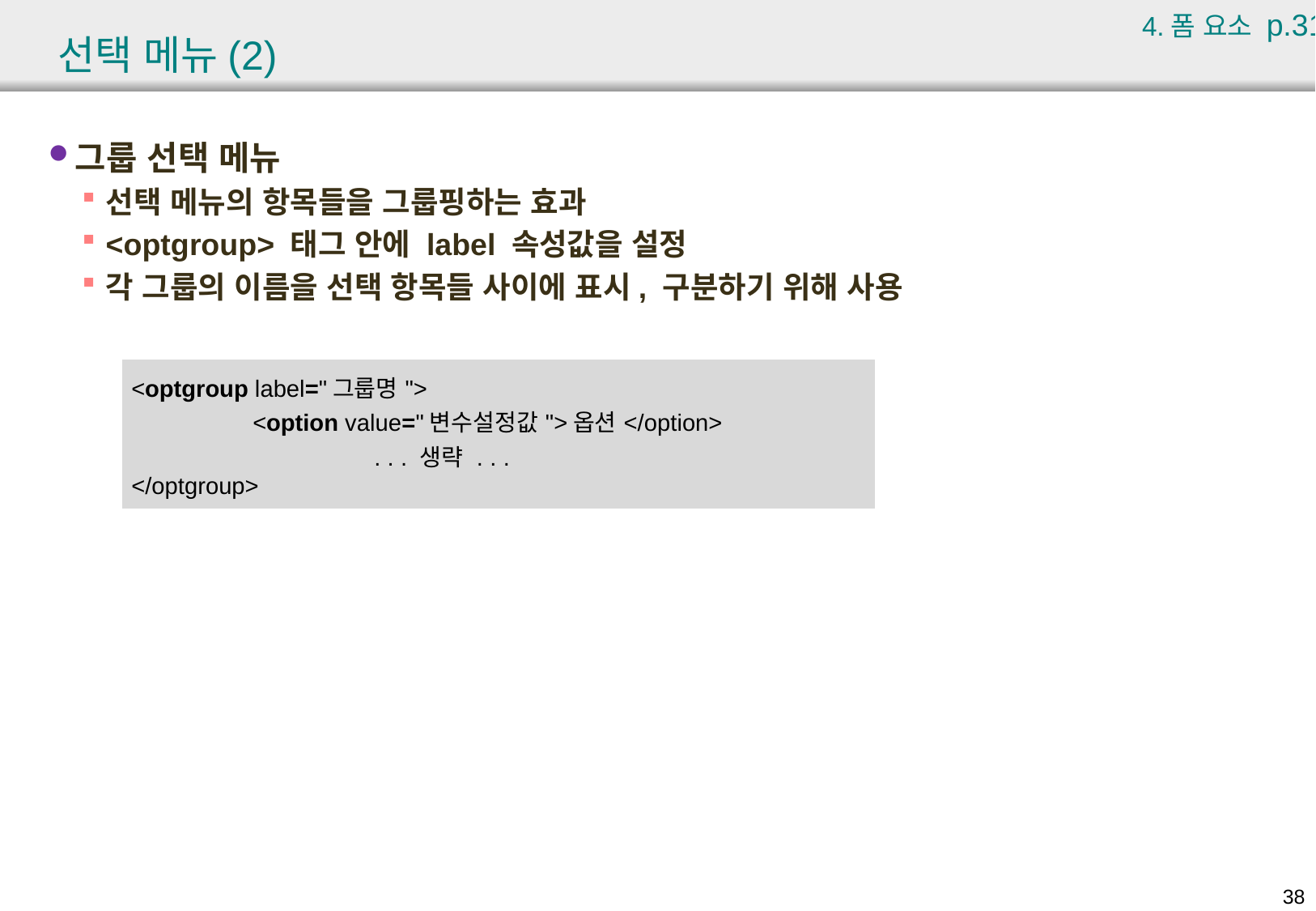

4.폼 요소 p.313
# 선택 메뉴(2)
그룹 선택 메뉴
선택 메뉴의 항목들을 그룹핑하는 효과
<optgroup> 태그 안에 label 속성값을 설정
각 그룹의 이름을 선택 항목들 사이에 표시, 구분하기 위해 사용

| <optgroup label="그룹명"> <option value="변수설정값">옵션</option> . . . 생략 . . . </optgroup> |
| --- |